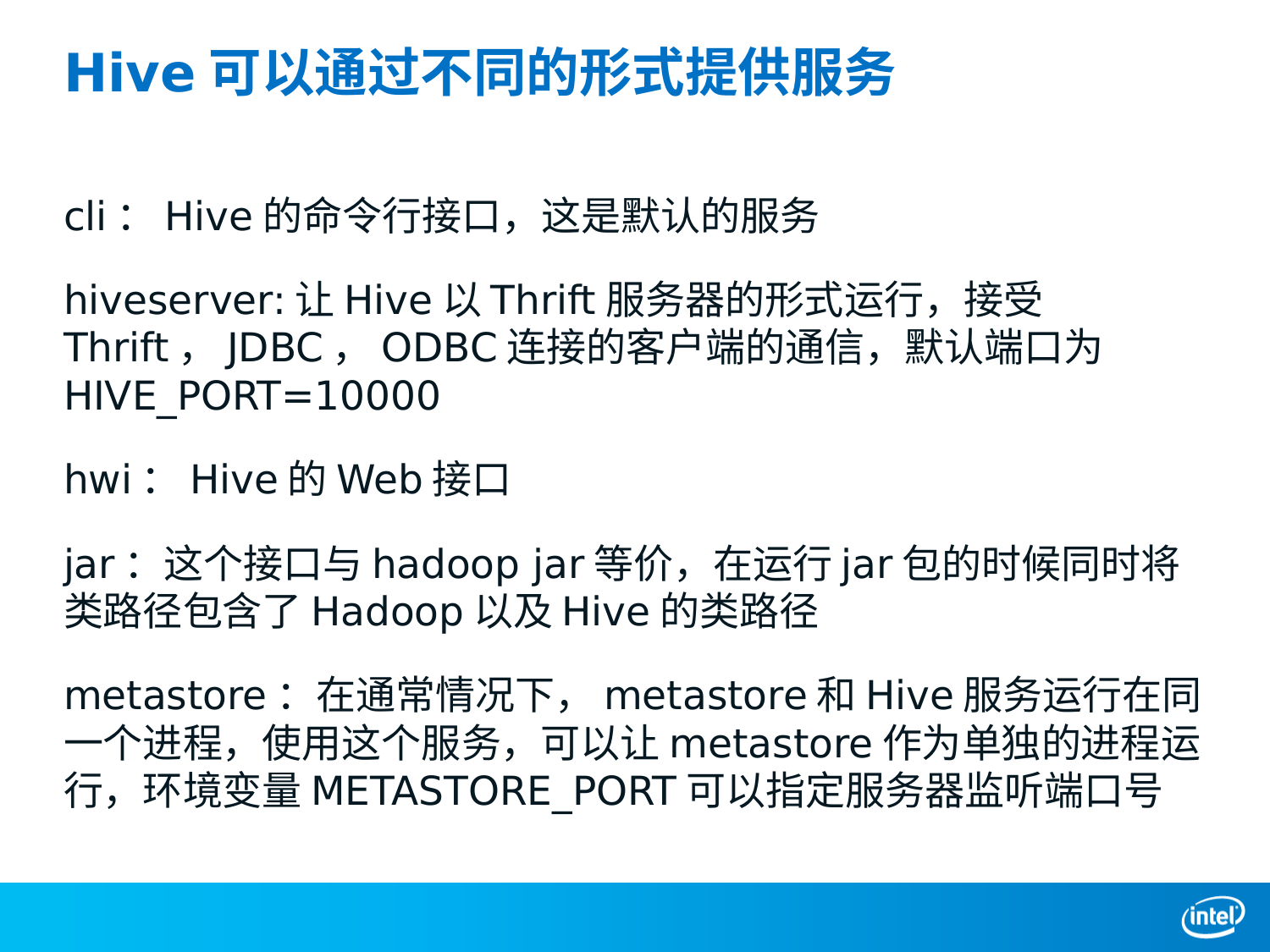

# Hive可以通过不同的形式提供服务
cli：Hive的命令行接口，这是默认的服务
hiveserver:让Hive以Thrift服务器的形式运行，接受Thrift，JDBC，ODBC连接的客户端的通信，默认端口为HIVE_PORT=10000
hwi：Hive的Web接口
jar：这个接口与hadoop jar等价，在运行jar包的时候同时将类路径包含了Hadoop以及Hive的类路径
metastore：在通常情况下，metastore和Hive服务运行在同一个进程，使用这个服务，可以让metastore作为单独的进程运行，环境变量METASTORE_PORT可以指定服务器监听端口号